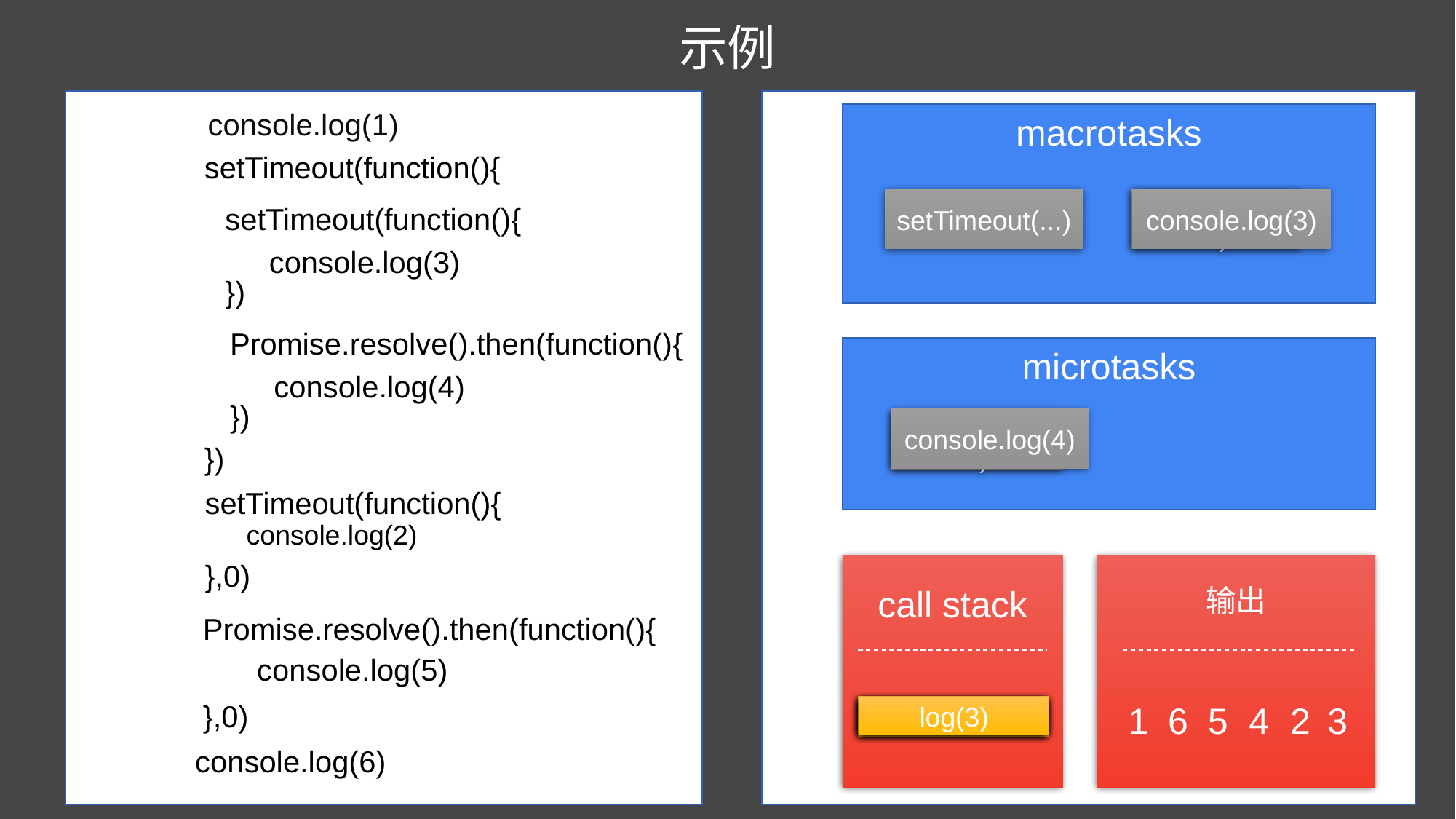

示例

console.log(1)
macrotasks
setTimeout(function(){

})
console.log(2)
console.log(3)
setTimeout(...)
setTimeout(function(){
})
console.log(3)
Promise.resolve().then(function(){
})
microtasks
 console.log(4)
console.log(4)
console.log(5)
setTimeout(function(){
},0)
console.log(2)
call stack
输出
Promise.resolve().then(function(){

},0)
 console.log(5)
6
5
4
2
3
1
log(4)
log(2)
log(5)
log(3)
log(1)
log(6)
console.log(6)